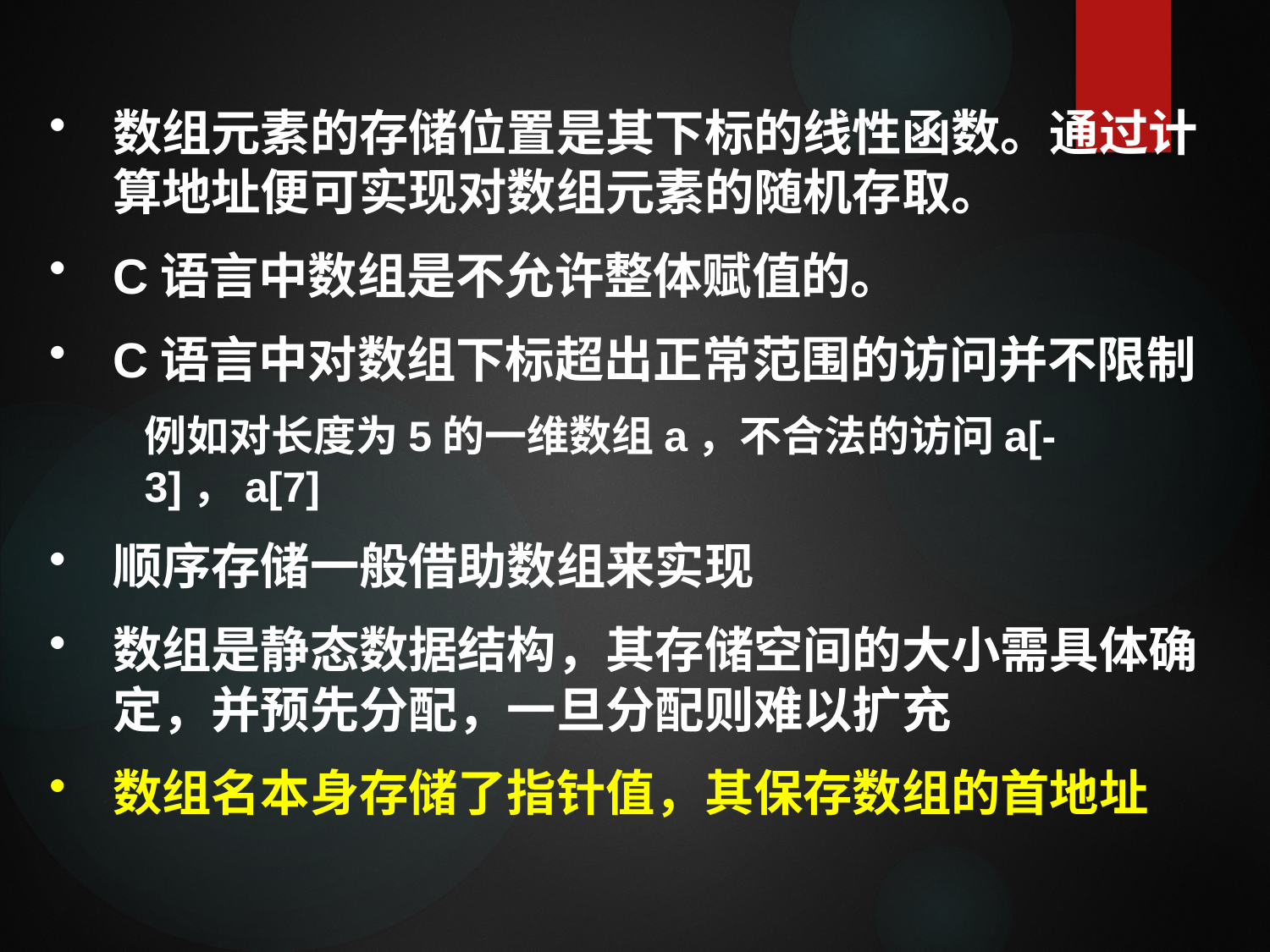

数组元素的存储位置是其下标的线性函数。通过计算地址便可实现对数组元素的随机存取。
C语言中数组是不允许整体赋值的。
C语言中对数组下标超出正常范围的访问并不限制
例如对长度为5的一维数组a，不合法的访问a[-3]，a[7]
顺序存储一般借助数组来实现
数组是静态数据结构，其存储空间的大小需具体确定，并预先分配，一旦分配则难以扩充
数组名本身存储了指针值，其保存数组的首地址